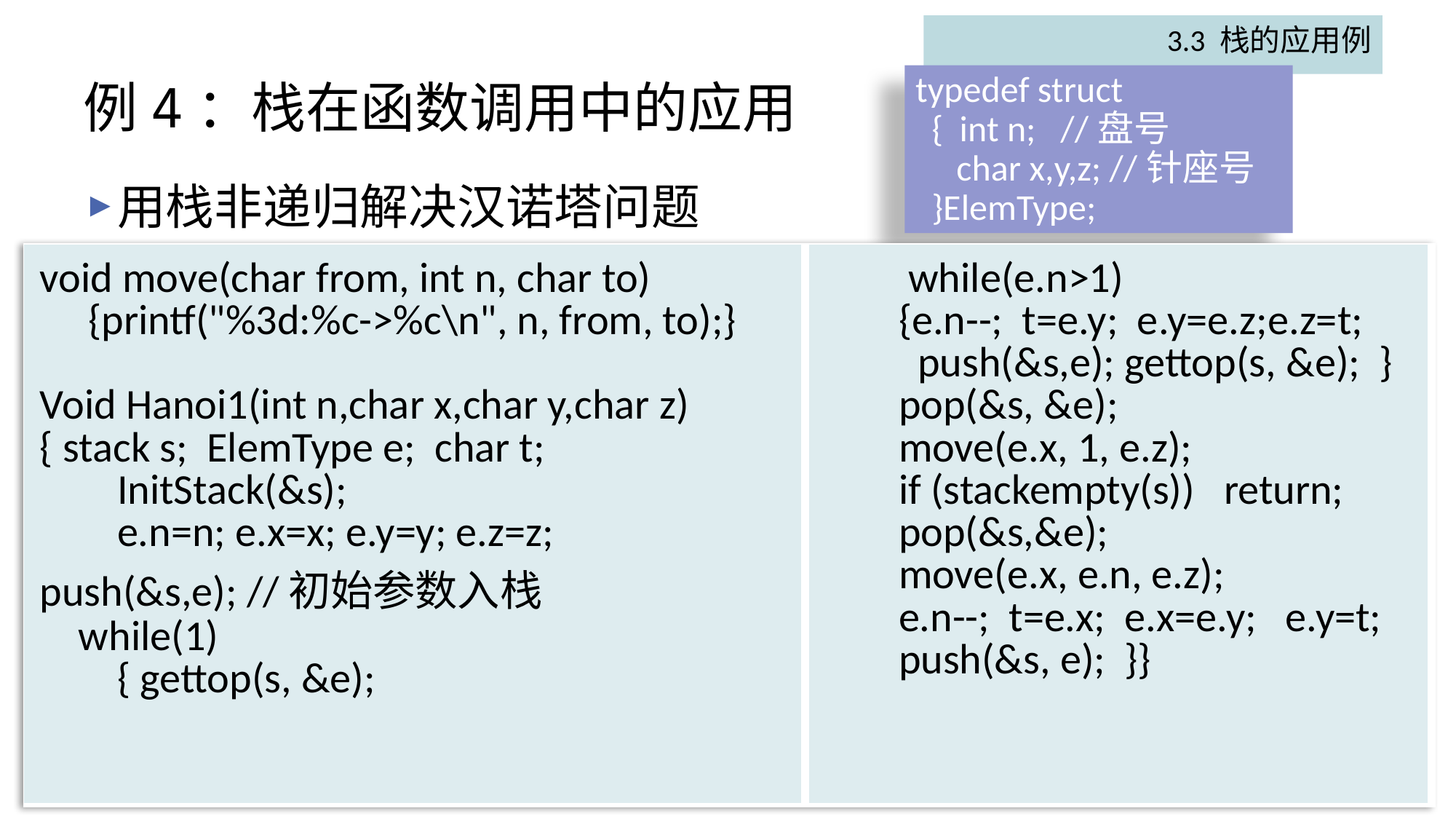

3.3 栈的应用例

# 例4：栈在函数调用中的应用
typedef struct
  {  int n;   //盘号
     char x,y,z; //针座号
  }ElemType;
用栈非递归解决汉诺塔问题
| void move(char from, int n, char to) {printf("%3d:%c->%c\n", n, from, to);} Void Hanoi1(int n,char x,char y,char z) { stack s; ElemType e; char t; InitStack(&s); e.n=n; e.x=x; e.y=y; e.z=z; push(&s,e); //初始参数入栈 while(1) { gettop(s, &e); | while(e.n>1) {e.n--; t=e.y; e.y=e.z;e.z=t; push(&s,e); gettop(s, &e); } pop(&s, &e); move(e.x, 1, e.z); if (stackempty(s)) return; pop(&s,&e); move(e.x, e.n, e.z); e.n--; t=e.x; e.x=e.y; e.y=t; push(&s, e); }} |
| --- | --- |